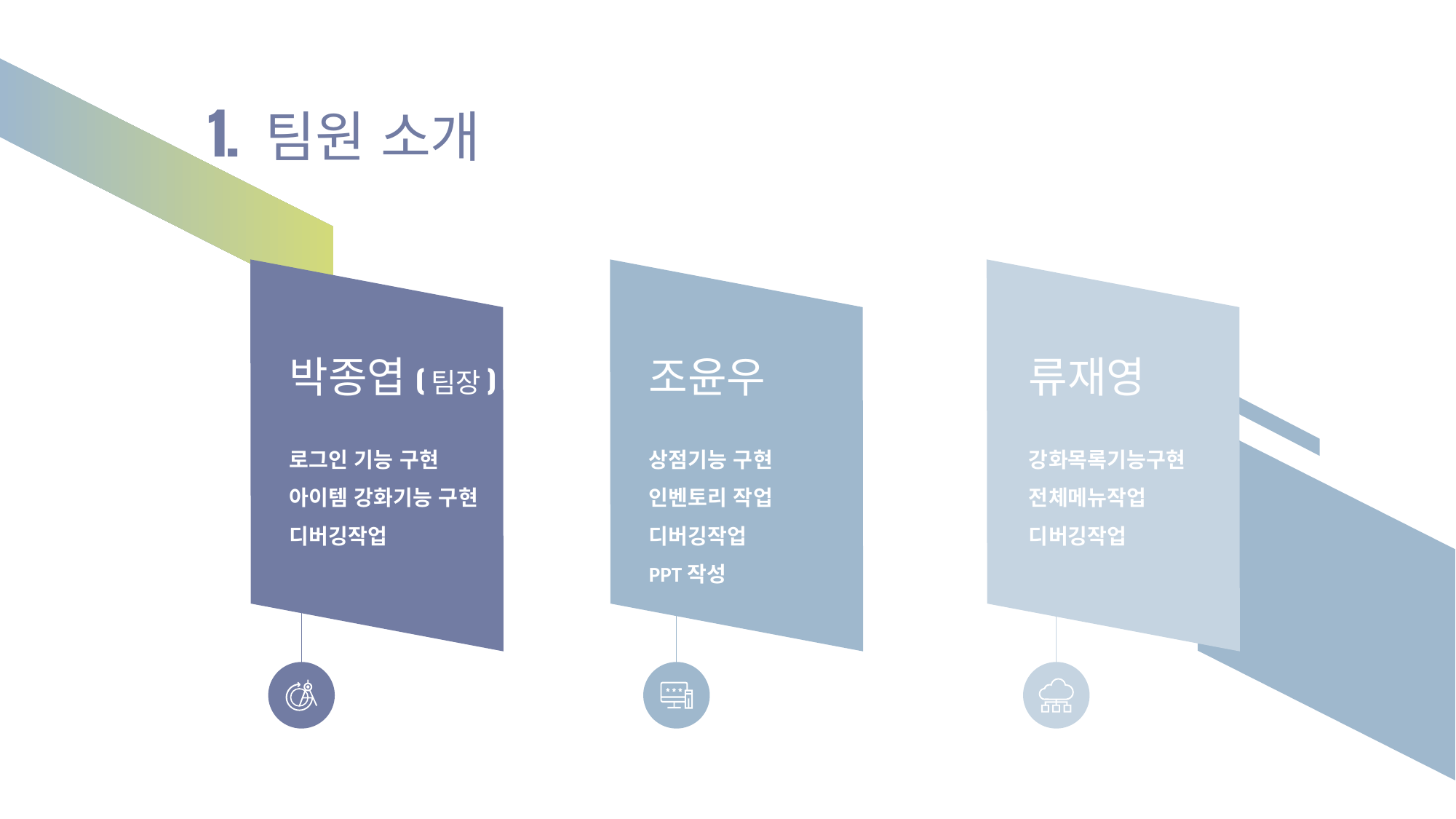

1. 팀원 소개

박종엽(팀장)
조윤우
류재영
로그인 기능 구현
아이템 강화기능 구현
디버깅작업
상점기능 구현
인벤토리 작업
디버깅작업
PPT작성
강화목록기능구현
전체메뉴작업
디버깅작업

Address
Please enter your address.
Number
+00 0000 00000